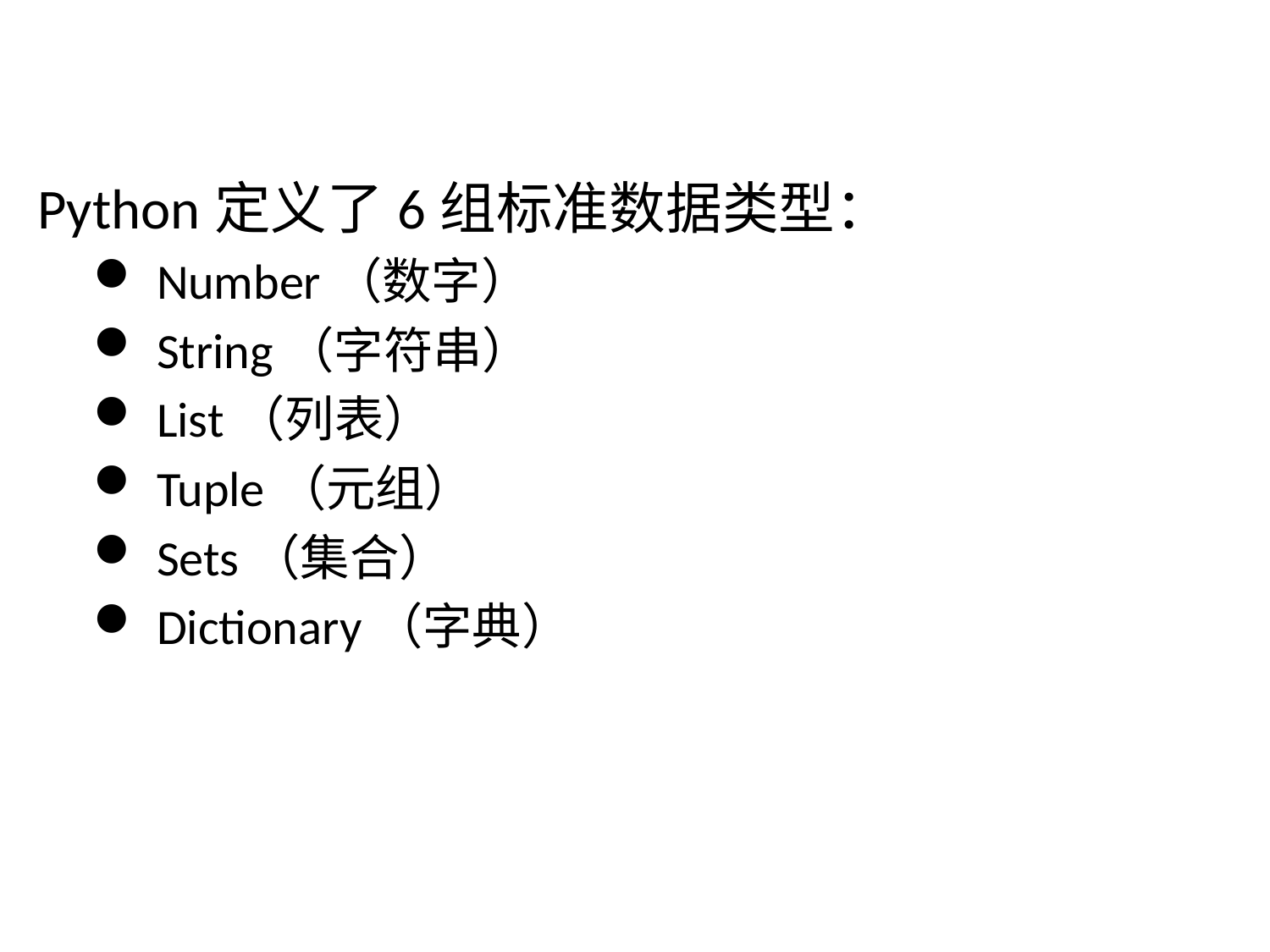

Python定义了6组标准数据类型：
Number（数字）
String（字符串）
List（列表）
Tuple（元组）
Sets（集合）
Dictionary（字典）